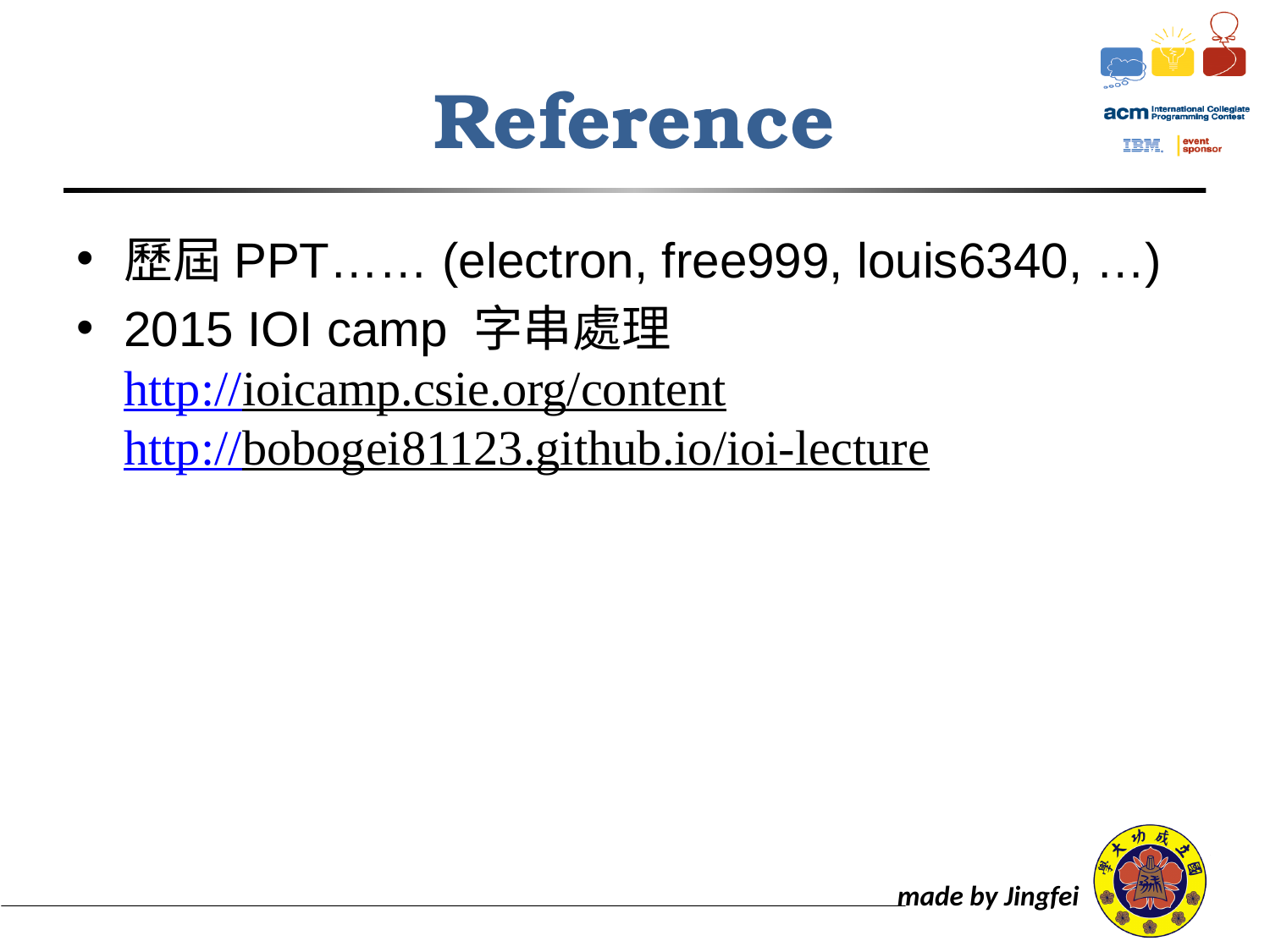

# Reference
歷屆PPT…… (electron, free999, louis6340, …)
2015 IOI camp 字串處理
http://ioicamp.csie.org/content
http://bobogei81123.github.io/ioi-lecture